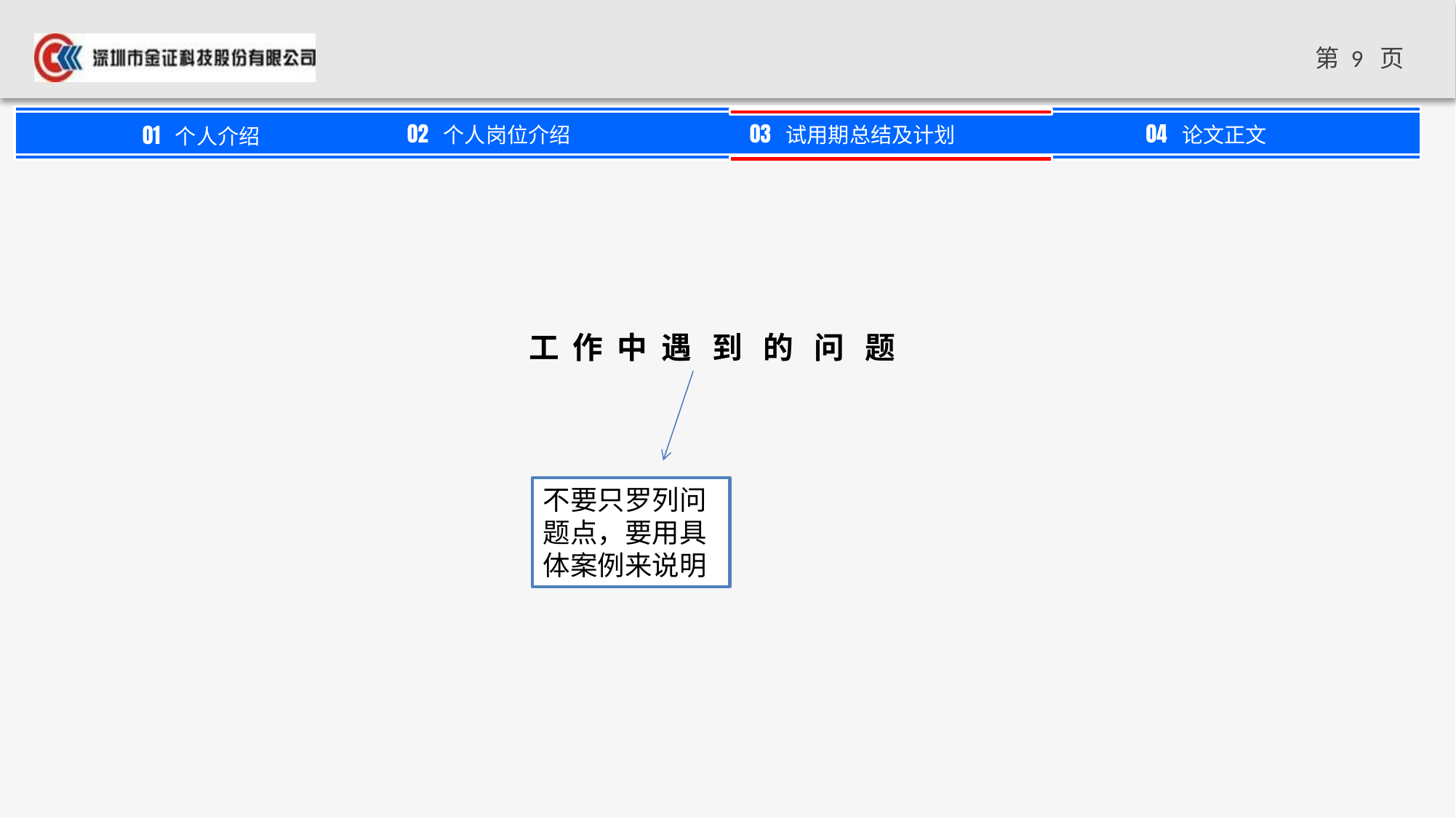

工  作  中  遇   到   的   问   题
不要只罗列问题点，要用具体案例来说明